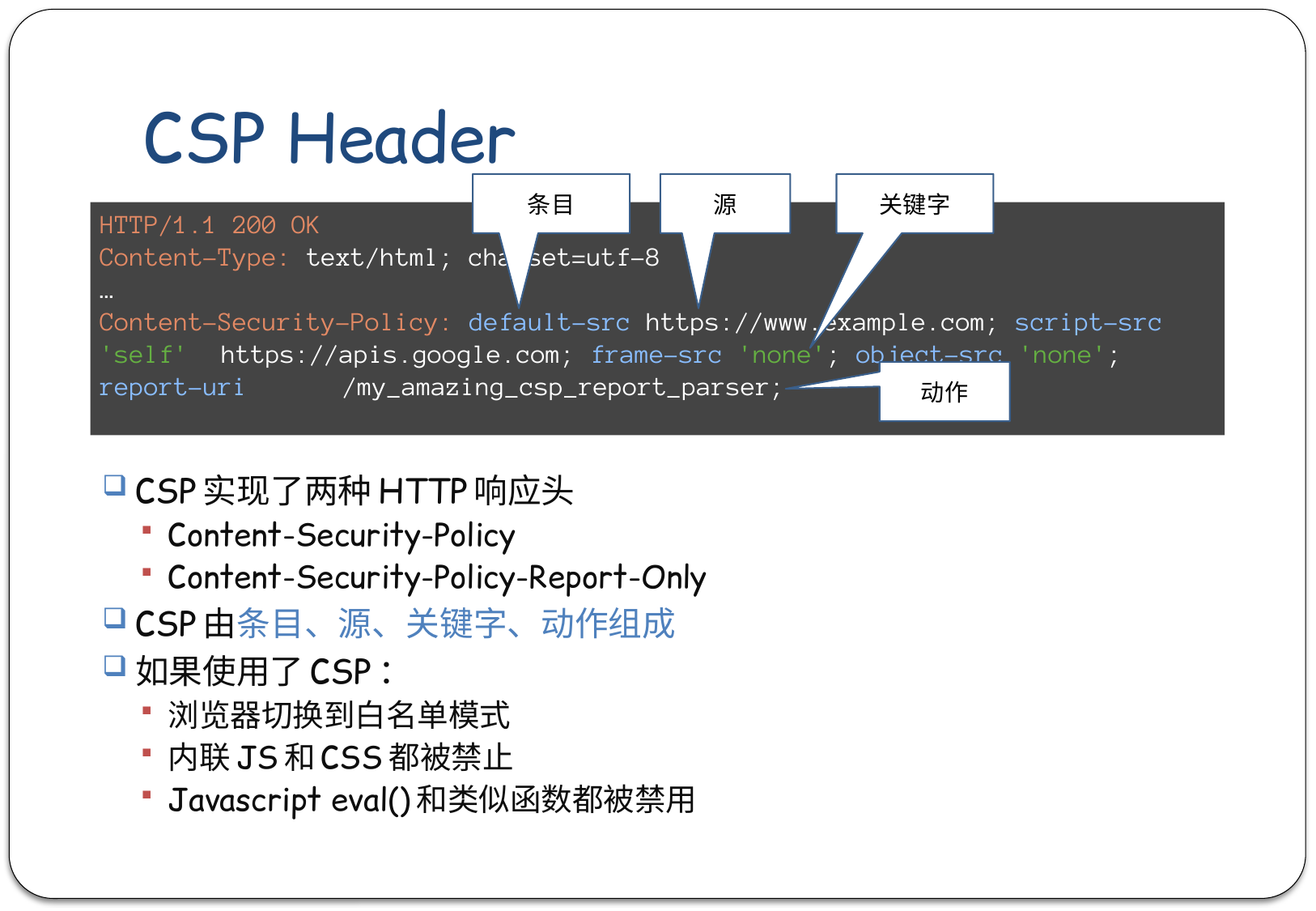

# CSP Header
条目
源
关键字
HTTP/1.1 200 OK
Content-Type: text/html; charset=utf-8
…
Content-Security-Policy: default-src https://www.example.com; script-src 'self' 	https://apis.google.com; frame-src 'none'; object-src 'none';  report-uri 	/my_amazing_csp_report_parser;
动作
CSP实现了两种HTTP响应头
Content-Security-Policy
Content-Security-Policy-Report-Only
CSP由条目、源、关键字、动作组成
如果使用了CSP：
浏览器切换到白名单模式
内联JS和CSS都被禁止
Javascript eval()和类似函数都被禁用